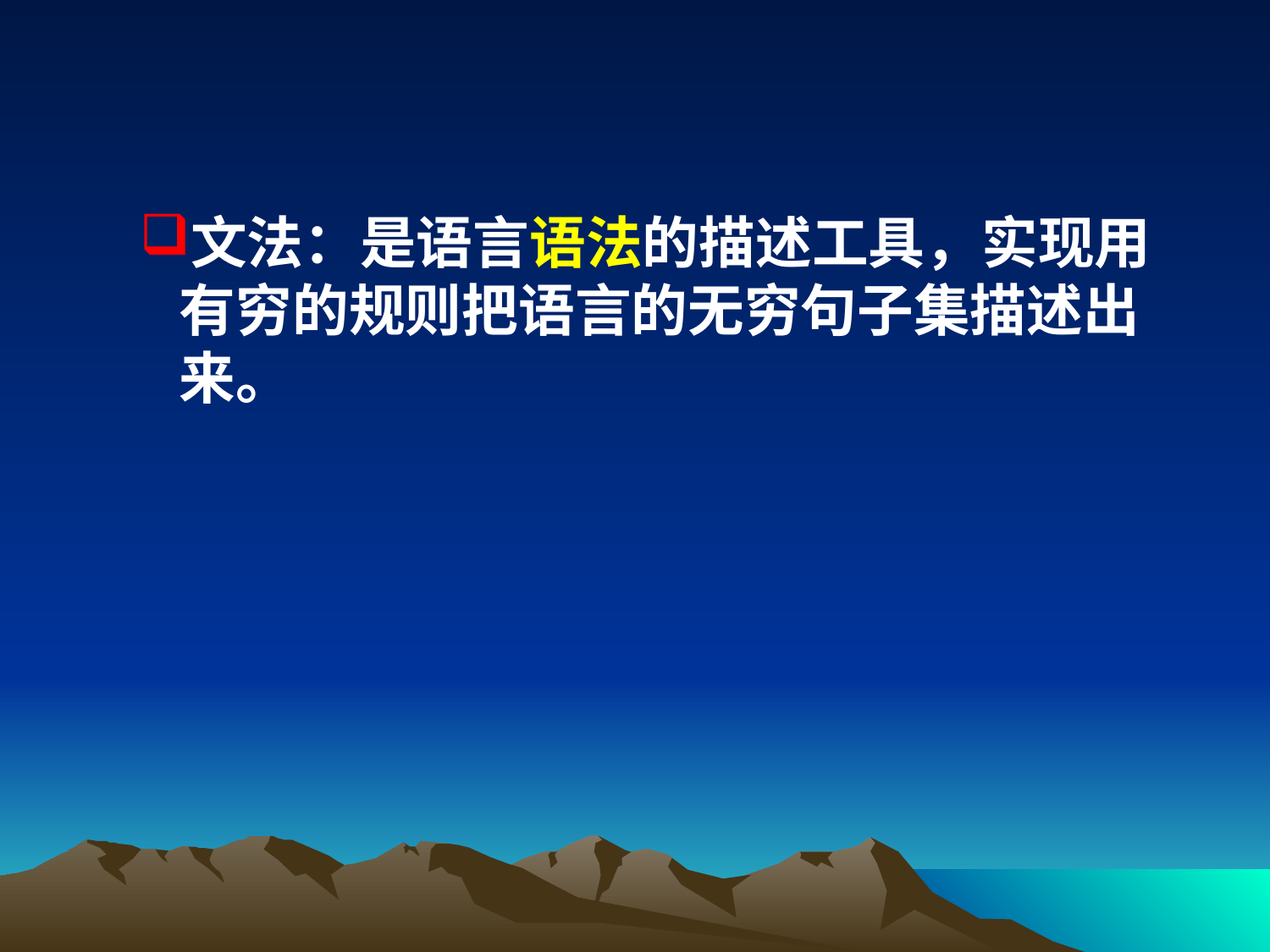

#
文法：是语言语法的描述工具，实现用有穷的规则把语言的无穷句子集描述出来。